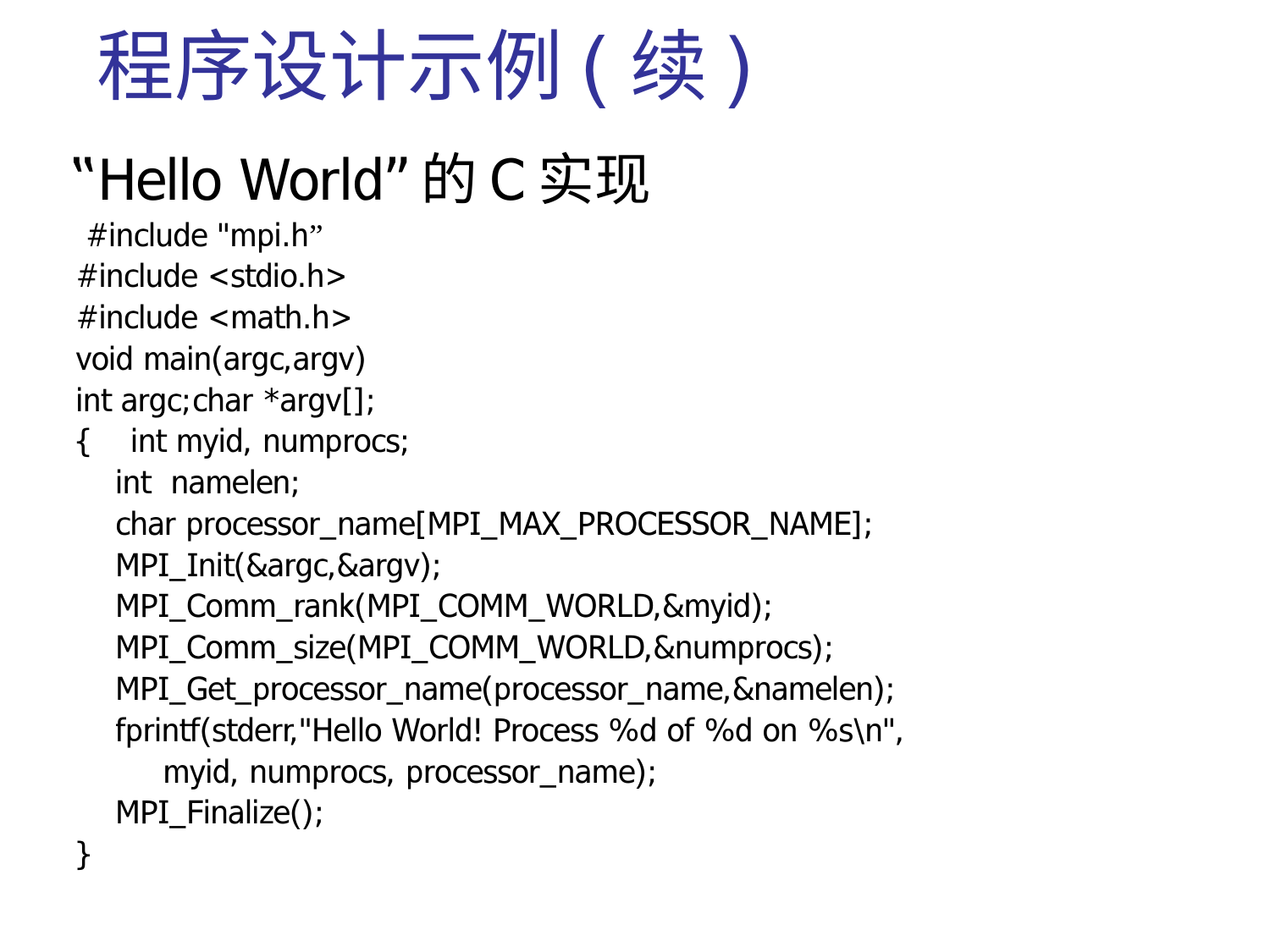

程序设计示例(续)
“Hello World”的C实现
 #include "mpi.h”
#include <stdio.h>
#include <math.h>
void main(argc,argv)
int argc;char *argv[];
{    int myid, numprocs;
    int  namelen;
    char processor_name[MPI_MAX_PROCESSOR_NAME];
    MPI_Init(&argc,&argv);
    MPI_Comm_rank(MPI_COMM_WORLD,&myid);
    MPI_Comm_size(MPI_COMM_WORLD,&numprocs);
    MPI_Get_processor_name(processor_name,&namelen);
    fprintf(stderr,"Hello World! Process %d of %d on %s\n",
	    myid, numprocs, processor_name);
    MPI_Finalize();
}